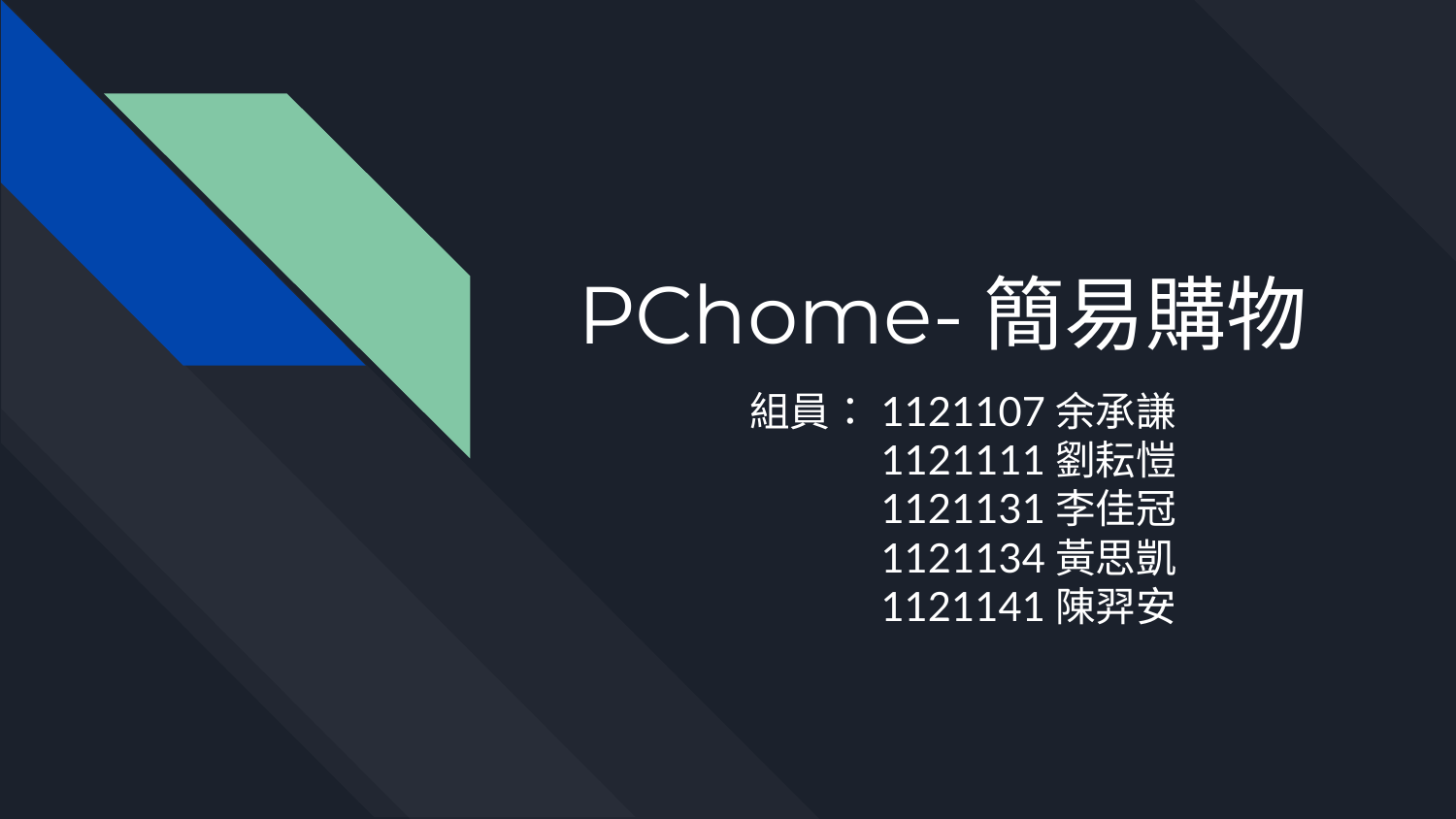

# PChome-簡易購物
組員：1121107余承謙
1121111劉耘愷
1121131李佳冠
1121134黃思凱
1121141陳羿安